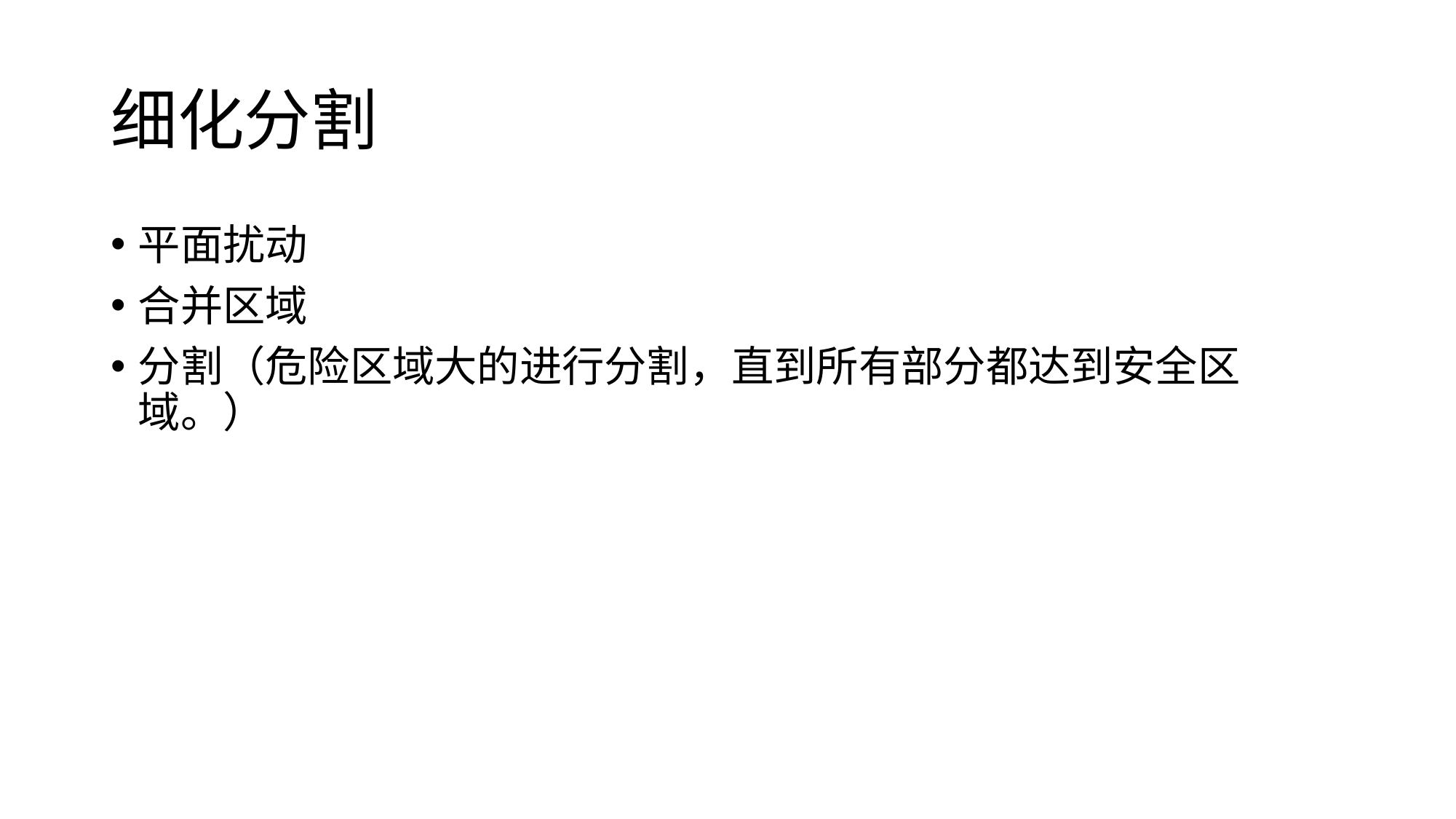

# 细化分割
平面扰动
合并区域
分割（危险区域大的进行分割，直到所有部分都达到安全区域。）